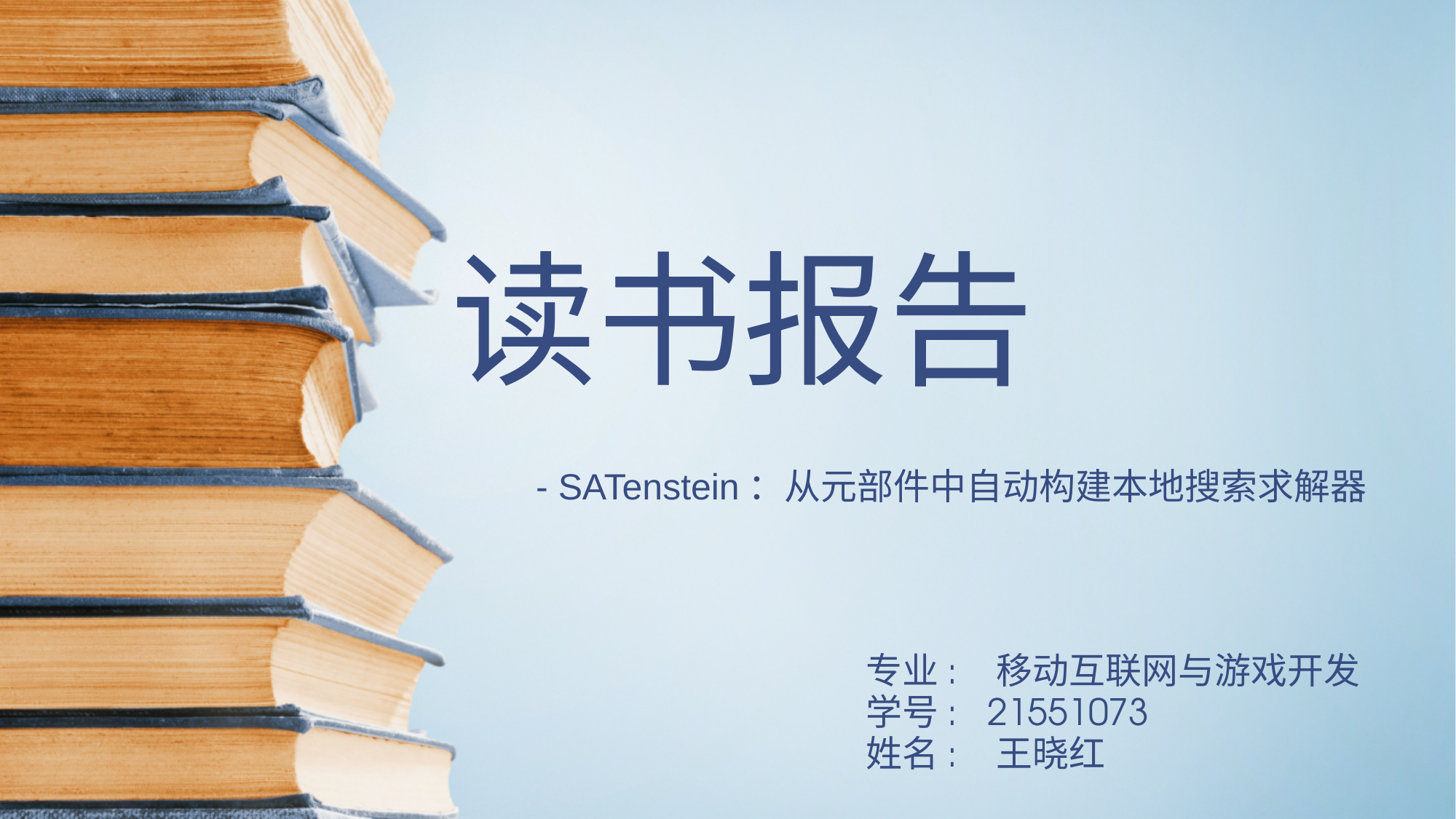

# 读书报告
- SATenstein：从元部件中自动构建本地搜索求解器
专业:   移动互联网与游戏开发
学号:   21551073
姓名:   王晓红